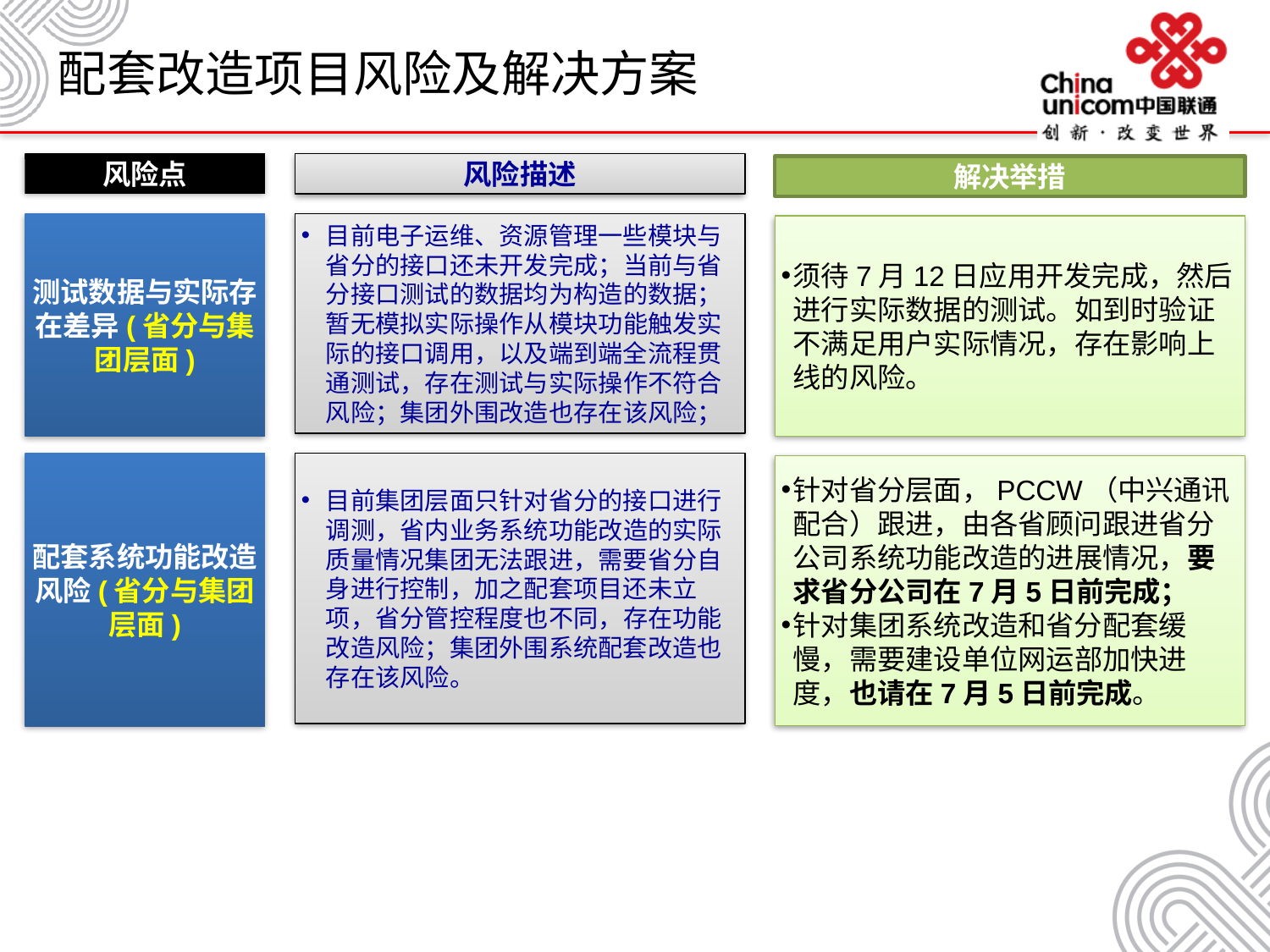

配套改造项目风险及解决方案
风险描述
风险点
解决举措
测试数据与实际存在差异(省分与集团层面)
目前电子运维、资源管理一些模块与省分的接口还未开发完成；当前与省分接口测试的数据均为构造的数据；暂无模拟实际操作从模块功能触发实际的接口调用，以及端到端全流程贯通测试，存在测试与实际操作不符合风险；集团外围改造也存在该风险；
须待7月12日应用开发完成，然后进行实际数据的测试。如到时验证不满足用户实际情况，存在影响上线的风险。
配套系统功能改造风险(省分与集团层面)
目前集团层面只针对省分的接口进行调测，省内业务系统功能改造的实际质量情况集团无法跟进，需要省分自身进行控制，加之配套项目还未立项，省分管控程度也不同，存在功能改造风险；集团外围系统配套改造也存在该风险。
针对省分层面，PCCW（中兴通讯配合）跟进，由各省顾问跟进省分公司系统功能改造的进展情况，要求省分公司在7月5日前完成；
针对集团系统改造和省分配套缓慢，需要建设单位网运部加快进度，也请在7月5日前完成。